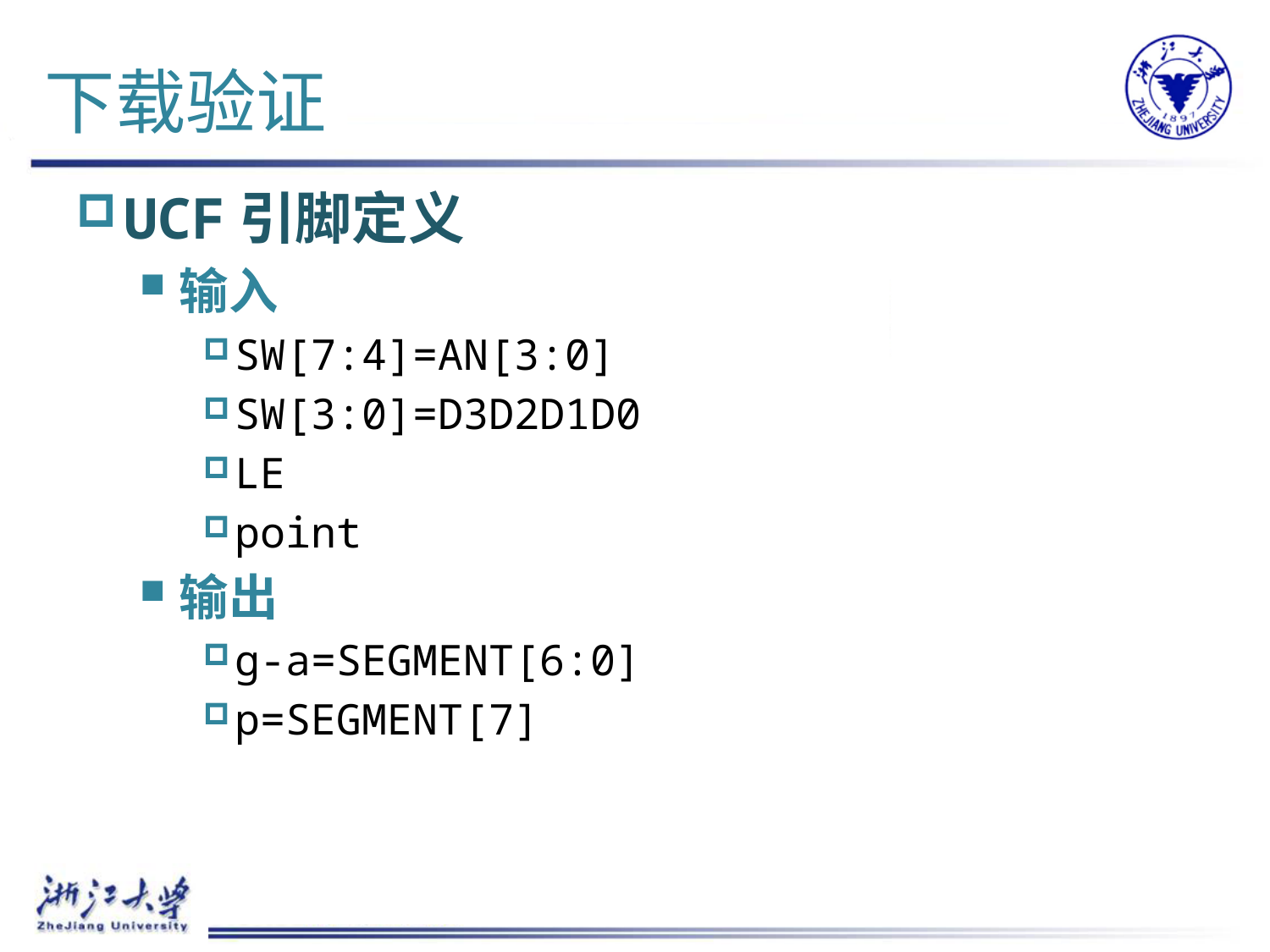

# 下载验证
UCF引脚定义
输入
SW[7:4]=AN[3:0]
SW[3:0]=D3D2D1D0
LE
point
输出
g-a=SEGMENT[6:0]
p=SEGMENT[7]